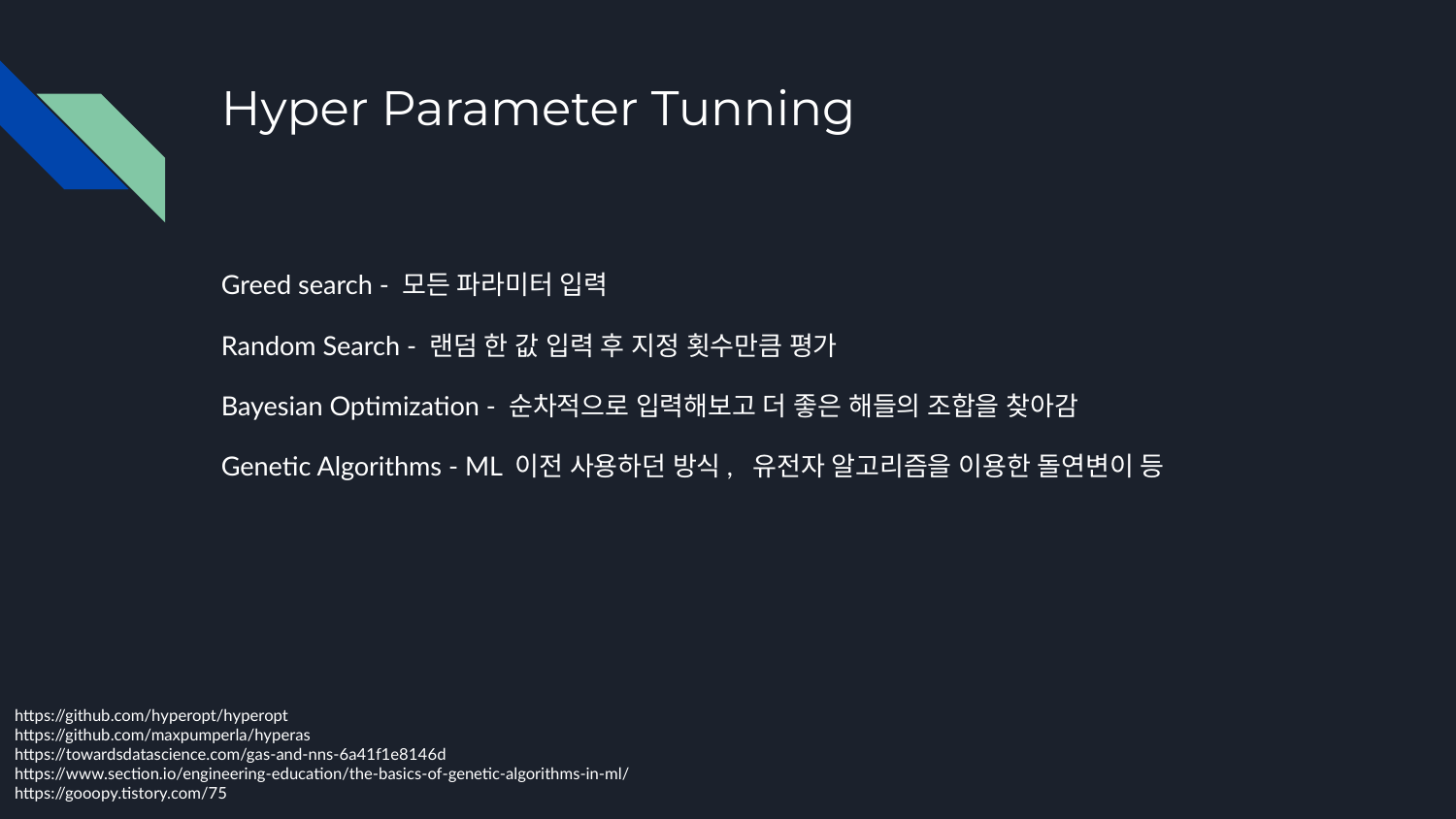

# Hyper Parameter Tunning
Greed search - 모든 파라미터 입력
Random Search - 랜덤 한 값 입력 후 지정 횟수만큼 평가
Bayesian Optimization - 순차적으로 입력해보고 더 좋은 해들의 조합을 찾아감
Genetic Algorithms - ML 이전 사용하던 방식,  유전자 알고리즘을 이용한 돌연변이 등
https://github.com/hyperopt/hyperopt
https://github.com/maxpumperla/hyperas
https://towardsdatascience.com/gas-and-nns-6a41f1e8146d
https://www.section.io/engineering-education/the-basics-of-genetic-algorithms-in-ml/
https://gooopy.tistory.com/75